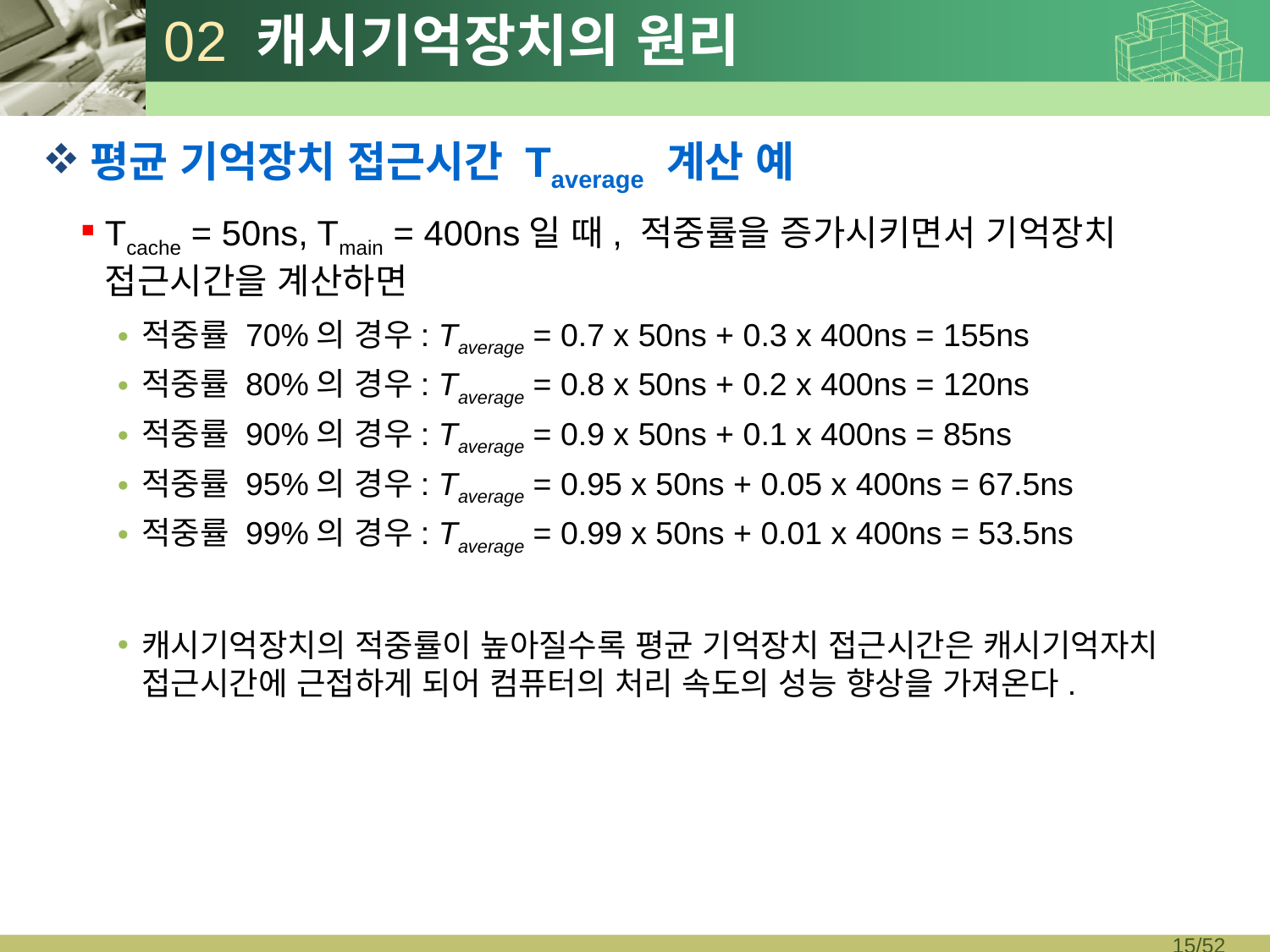

# 02 캐시기억장치의 원리
평균 기억장치 접근시간 Taverage 계산 예
Tcache = 50ns, Tmain = 400ns일 때, 적중률을 증가시키면서 기억장치 접근시간을 계산하면
적중률 70%의 경우: Taverage = 0.7 x 50ns + 0.3 x 400ns = 155ns
적중률 80%의 경우: Taverage = 0.8 x 50ns + 0.2 x 400ns = 120ns
적중률 90%의 경우: Taverage = 0.9 x 50ns + 0.1 x 400ns = 85ns
적중률 95%의 경우: Taverage = 0.95 x 50ns + 0.05 x 400ns = 67.5ns
적중률 99%의 경우: Taverage = 0.99 x 50ns + 0.01 x 400ns = 53.5ns

캐시기억장치의 적중률이 높아질수록 평균 기억장치 접근시간은 캐시기억자치 접근시간에 근접하게 되어 컴퓨터의 처리 속도의 성능 향상을 가져온다.